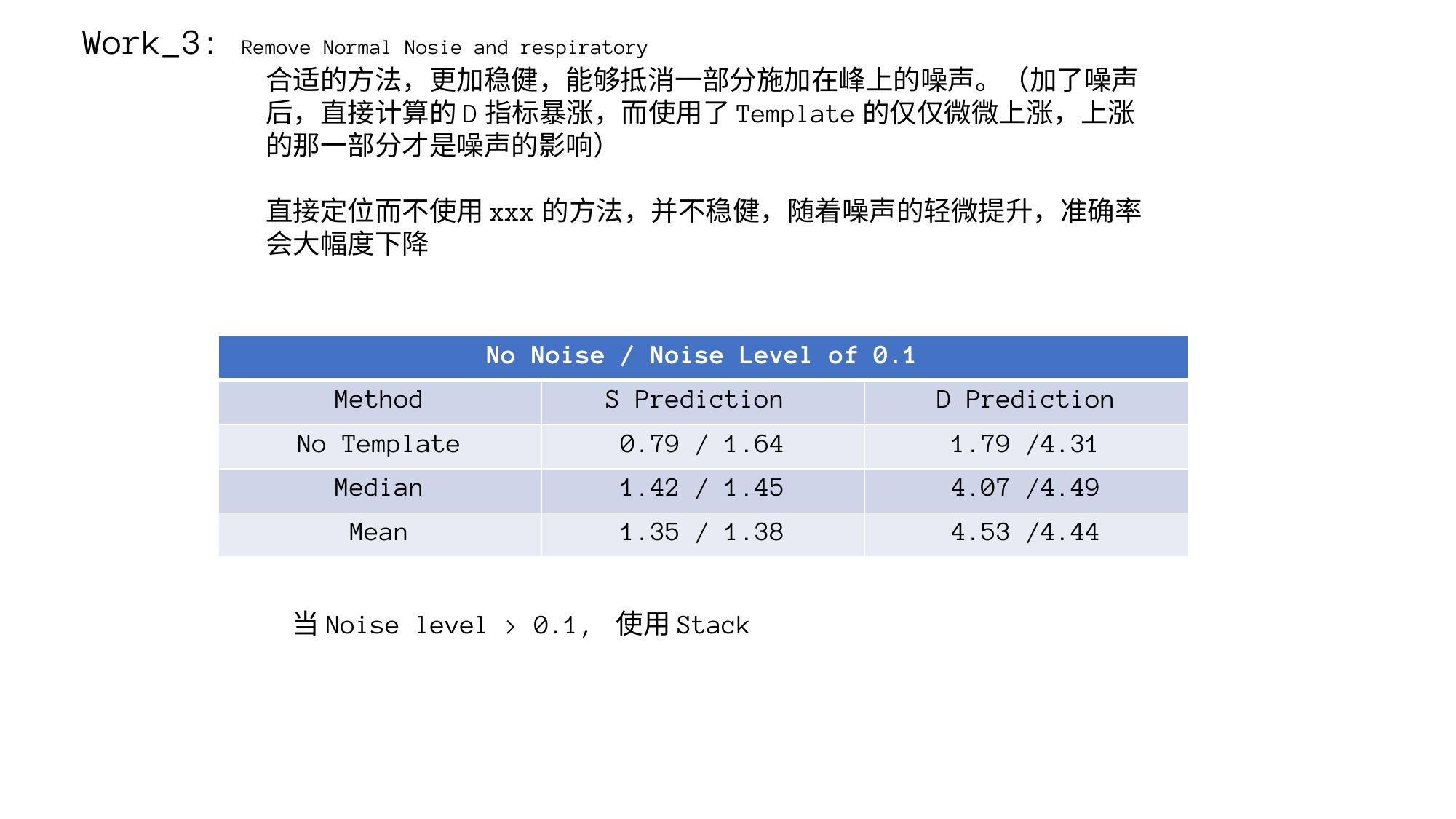

Work_3: Remove Normal Nosie and respiratory
合适的方法，更加稳健，能够抵消一部分施加在峰上的噪声。（加了噪声后，直接计算的D指标暴涨，而使用了Template的仅仅微微上涨，上涨的那一部分才是噪声的影响）

直接定位而不使用xxx的方法，并不稳健，随着噪声的轻微提升，准确率会大幅度下降

| No Noise / Noise Level of 0.1 |  |  |
| --- | --- | --- |
| Method | S Prediction | D Prediction |
| No Template | 0.79 / 1.64 | 1.79 /4.31 |
| Median | 1.42 / 1.45 | 4.07 /4.49 |
| Mean | 1.35 / 1.38 | 4.53 /4.44 |
当Noise level > 0.1, 使用Stack